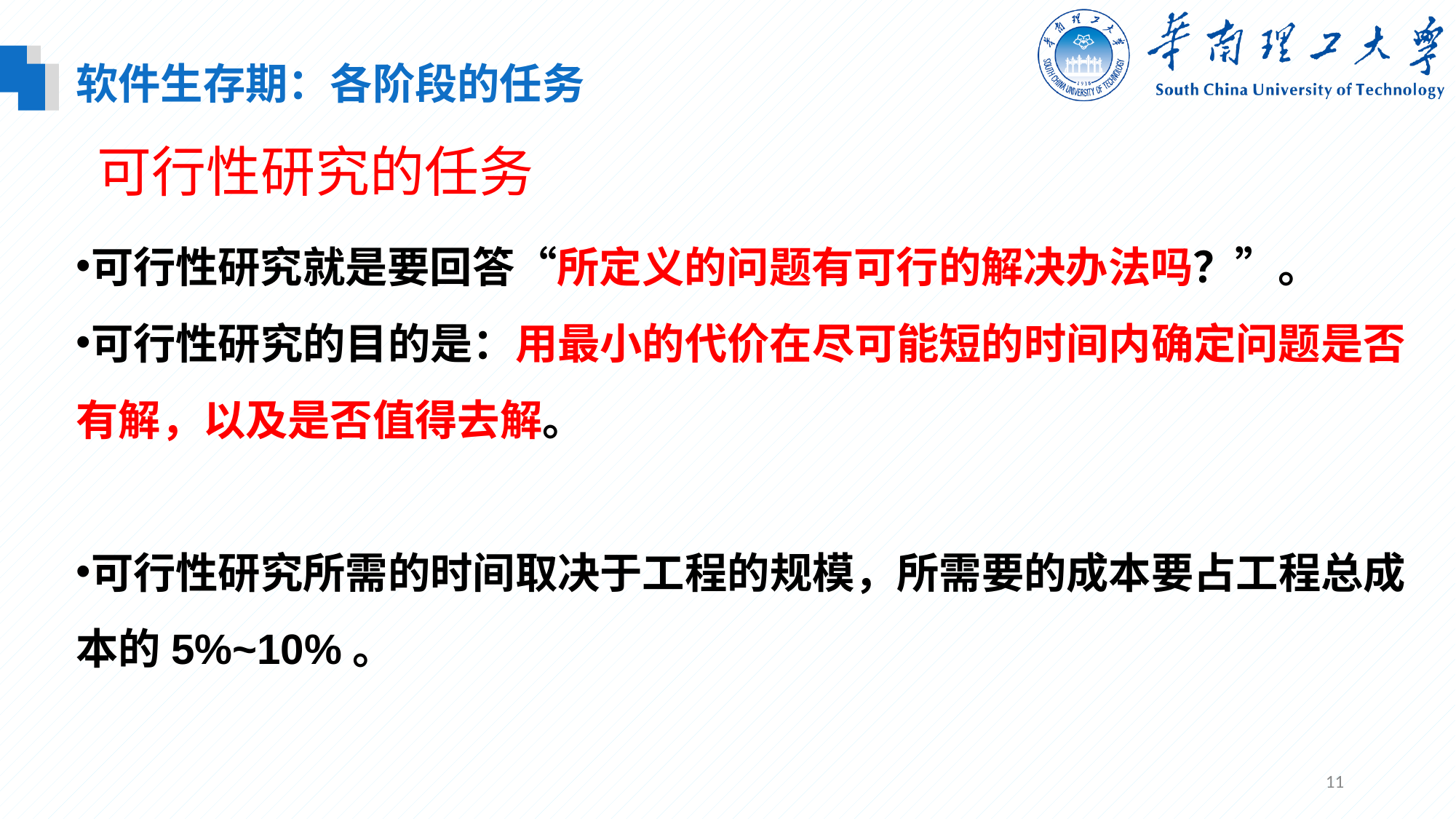

软件生存期：各阶段的任务
# 可行性研究的任务
可行性研究就是要回答“所定义的问题有可行的解决办法吗？”。
可行性研究的目的是：用最小的代价在尽可能短的时间内确定问题是否有解，以及是否值得去解。

可行性研究所需的时间取决于工程的规模，所需要的成本要占工程总成本的5%~10%。

11